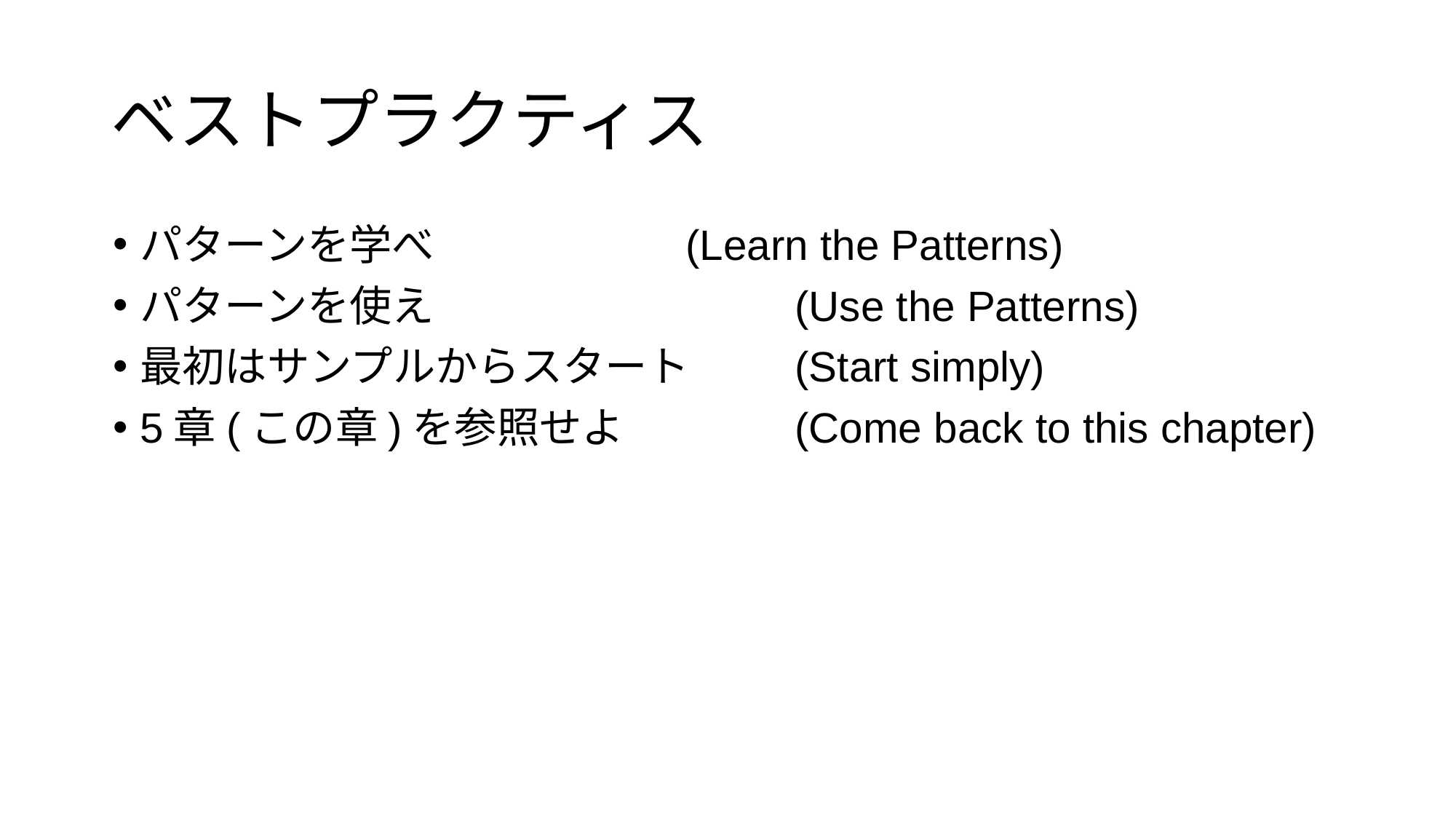

# ベストプラクティス
パターンを学べ 			(Learn the Patterns)
パターンを使え				(Use the Patterns)
最初はサンプルからスタート	(Start simply)
5章(この章)を参照せよ		(Come back to this chapter)